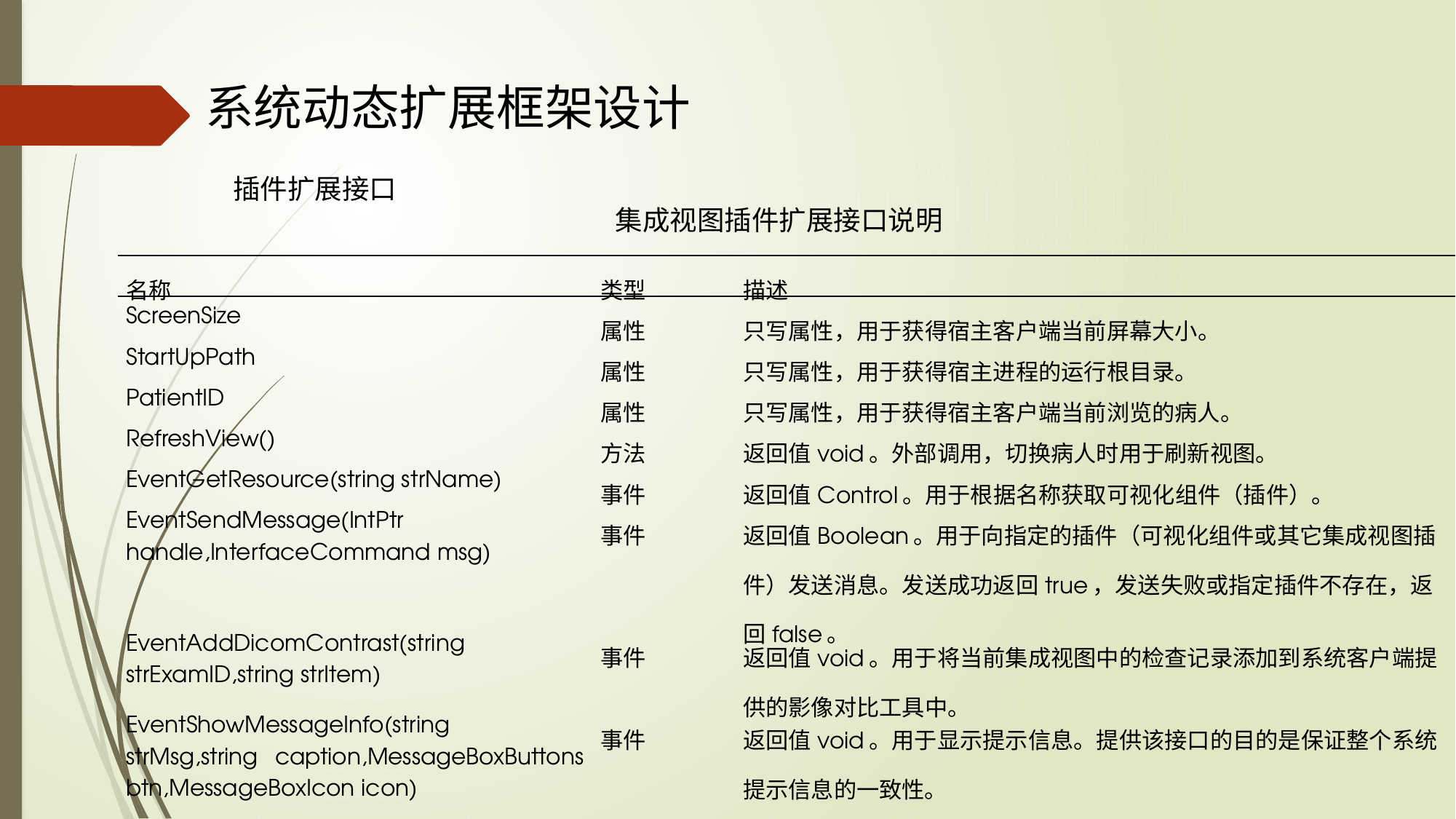

系统动态扩展框架设计
插件扩展接口
集成视图插件扩展接口说明
| 名称 | 类型 | 描述 |
| --- | --- | --- |
| ScreenSize | 属性 | 只写属性，用于获得宿主客户端当前屏幕大小。 |
| StartUpPath | 属性 | 只写属性，用于获得宿主进程的运行根目录。 |
| PatientID | 属性 | 只写属性，用于获得宿主客户端当前浏览的病人。 |
| RefreshView() | 方法 | 返回值void。外部调用，切换病人时用于刷新视图。 |
| EventGetResource(string strName) | 事件 | 返回值Control。用于根据名称获取可视化组件（插件）。 |
| EventSendMessage(IntPtr handle,InterfaceCommand msg) | 事件 | 返回值Boolean。用于向指定的插件（可视化组件或其它集成视图插件）发送消息。发送成功返回true，发送失败或指定插件不存在，返回false。 |
| EventAddDicomContrast(string strExamID,string strItem) | 事件 | 返回值void。用于将当前集成视图中的检查记录添加到系统客户端提供的影像对比工具中。 |
| EventShowMessageInfo(string strMsg,string caption,MessageBoxButtons btn,MessageBoxIcon icon) | 事件 | 返回值void。用于显示提示信息。提供该接口的目的是保证整个系统提示信息的一致性。 |